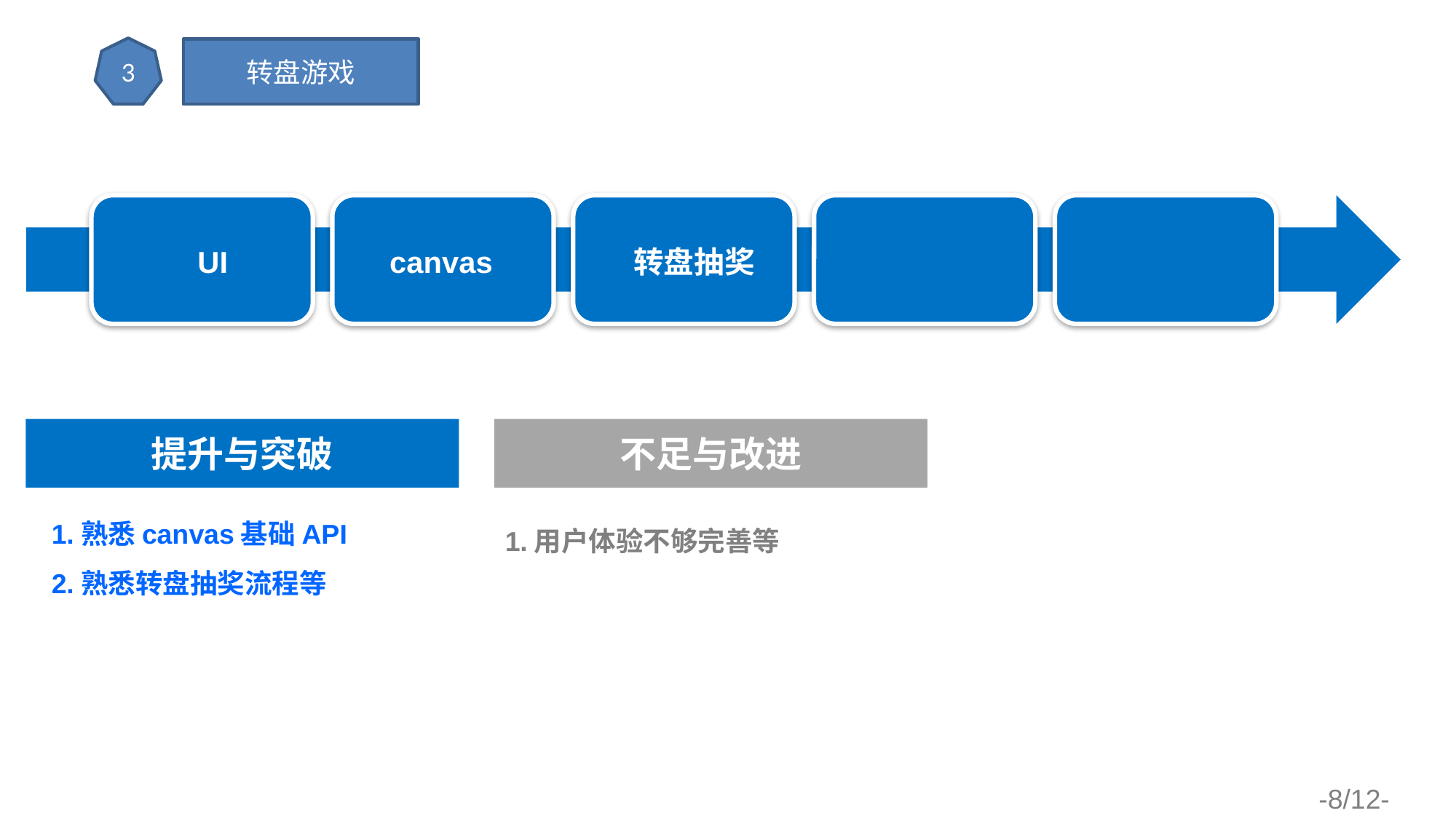

3
转盘游戏

UI
canvas
转盘抽奖
提升与突破
不足与改进
1.熟悉canvas基础API
2.熟悉转盘抽奖流程等
1.用户体验不够完善等